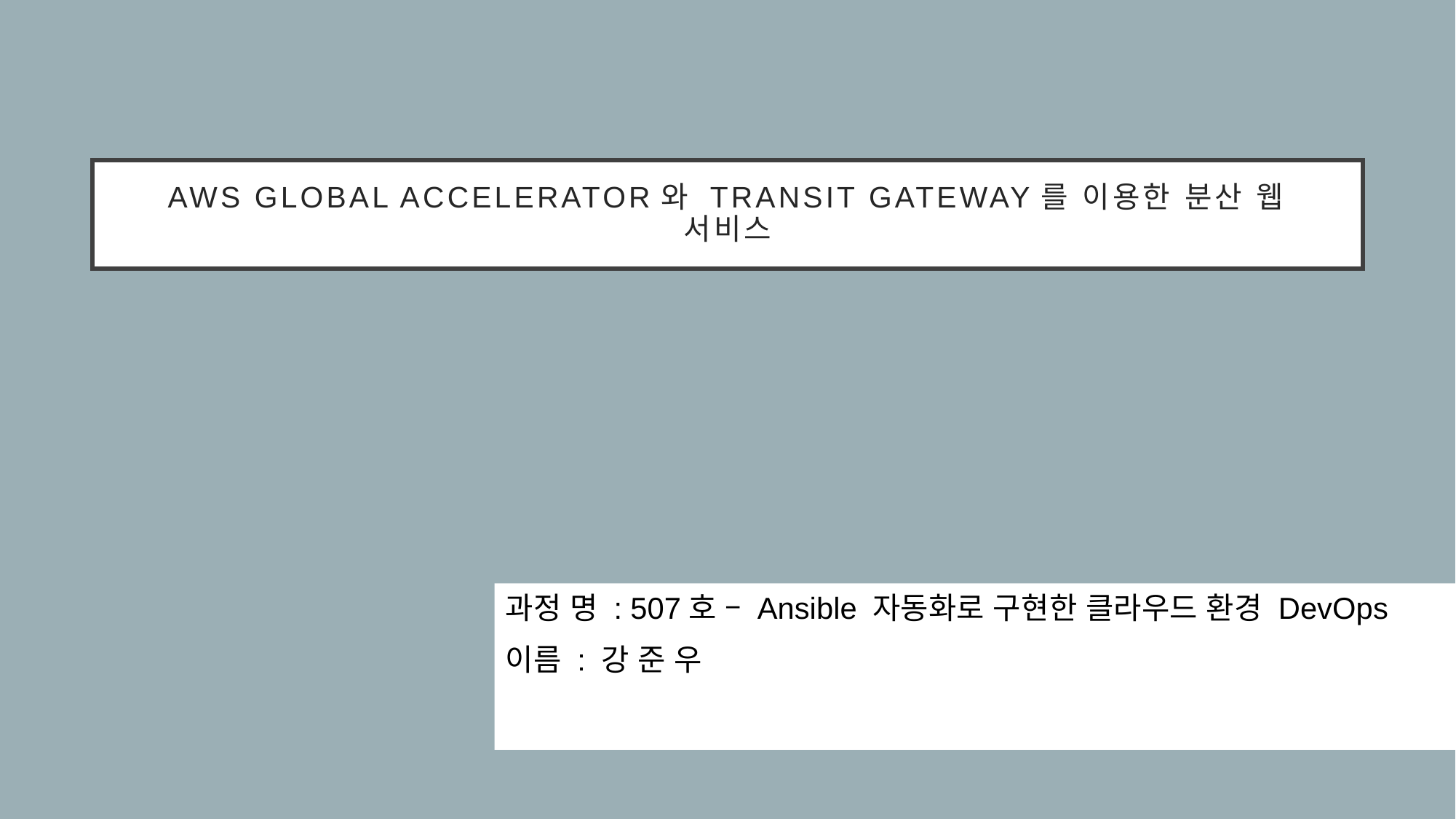

# AWS Global accelerator와 Transit gateway를 이용한 분산 웹 서비스
과정 명 : 507호 – Ansible 자동화로 구현한 클라우드 환경 DevOps
이름 : 강 준 우